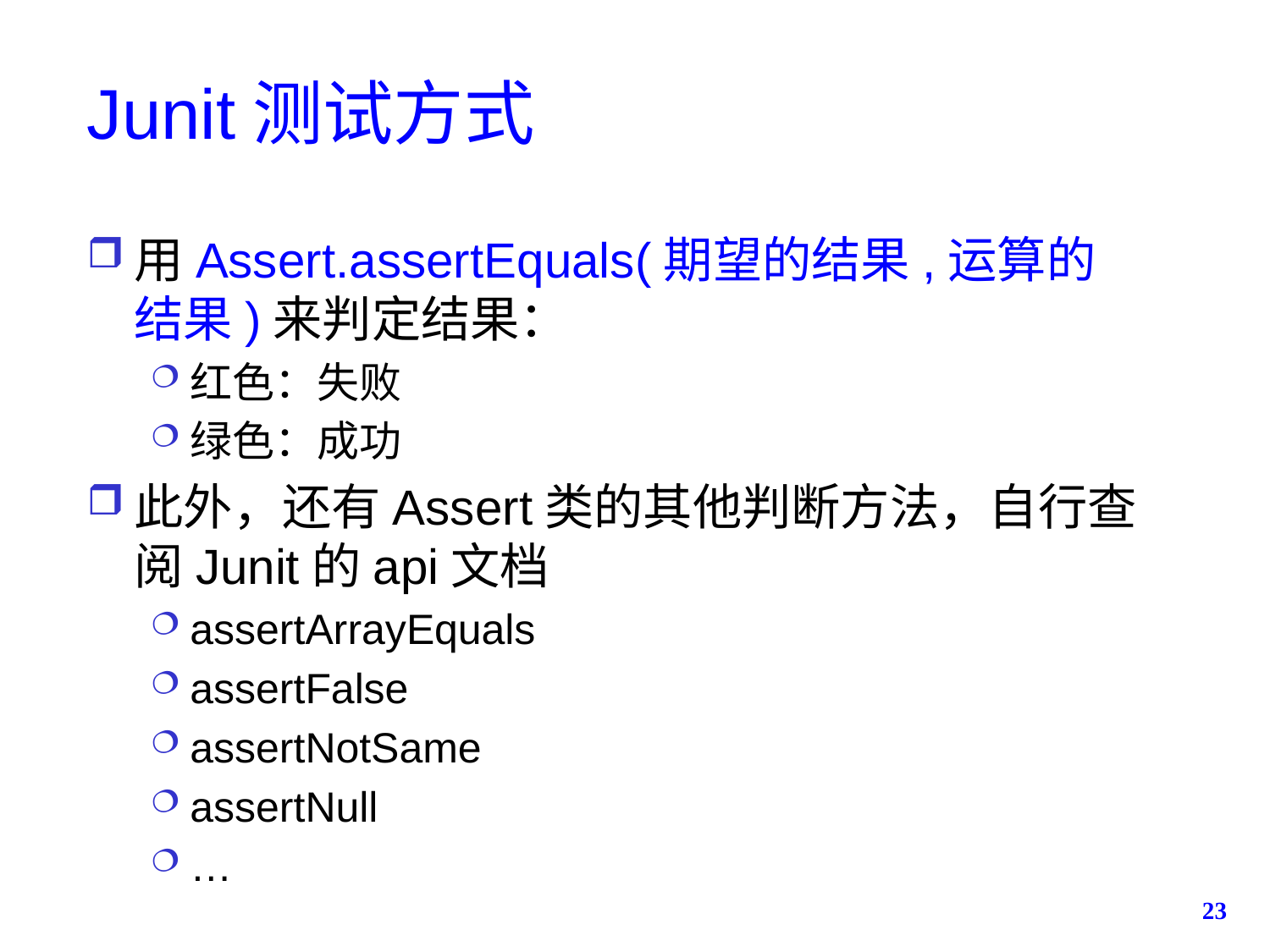

# Junit测试方式
用Assert.assertEquals(期望的结果,运算的结果)来判定结果：
红色：失败
绿色：成功
此外，还有Assert类的其他判断方法，自行查阅Junit的api文档
assertArrayEquals
assertFalse
assertNotSame
assertNull
…
23